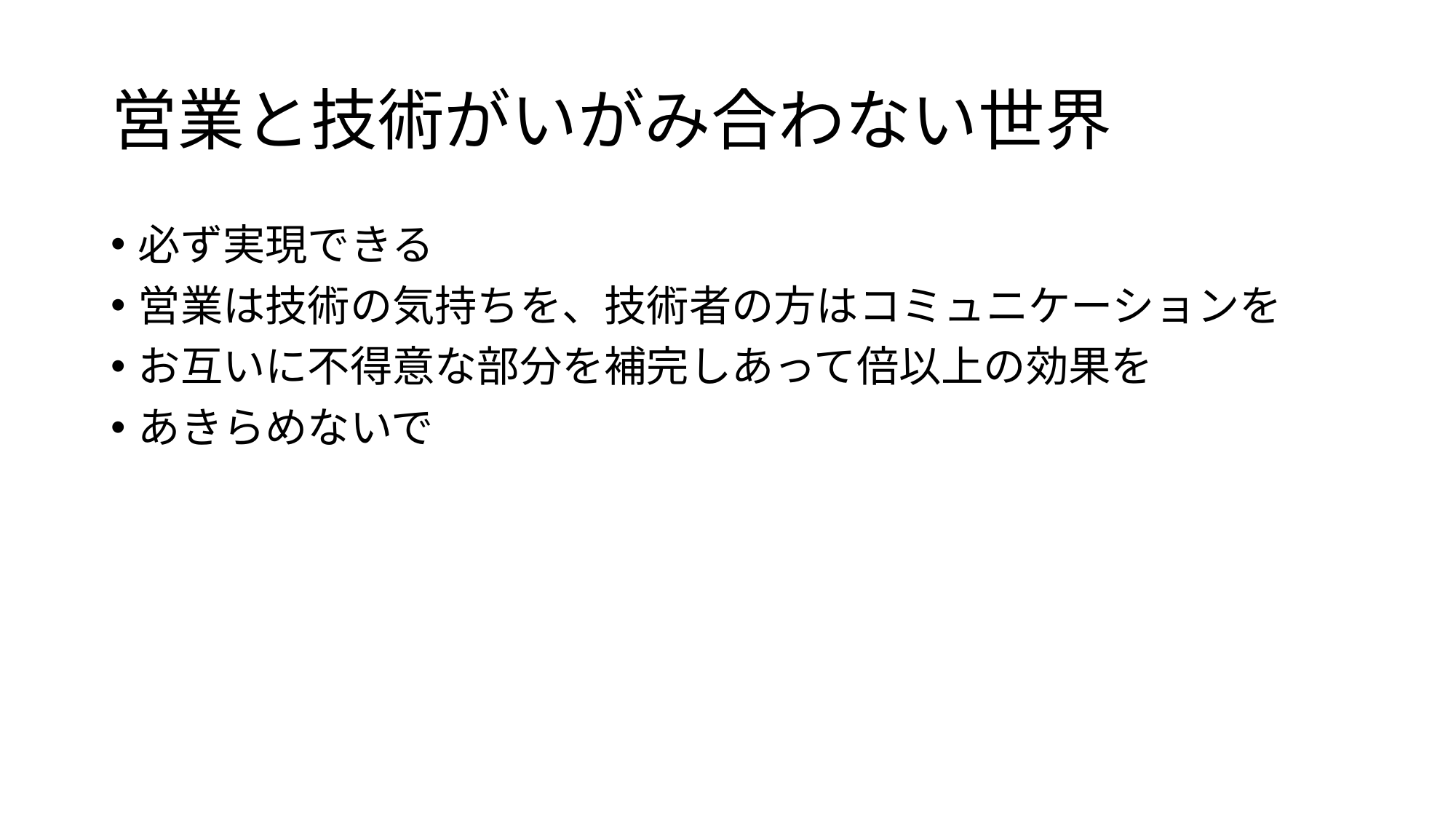

# 営業と技術がいがみ合わない世界
必ず実現できる
営業は技術の気持ちを、技術者の方はコミュニケーションを
お互いに不得意な部分を補完しあって倍以上の効果を
あきらめないで